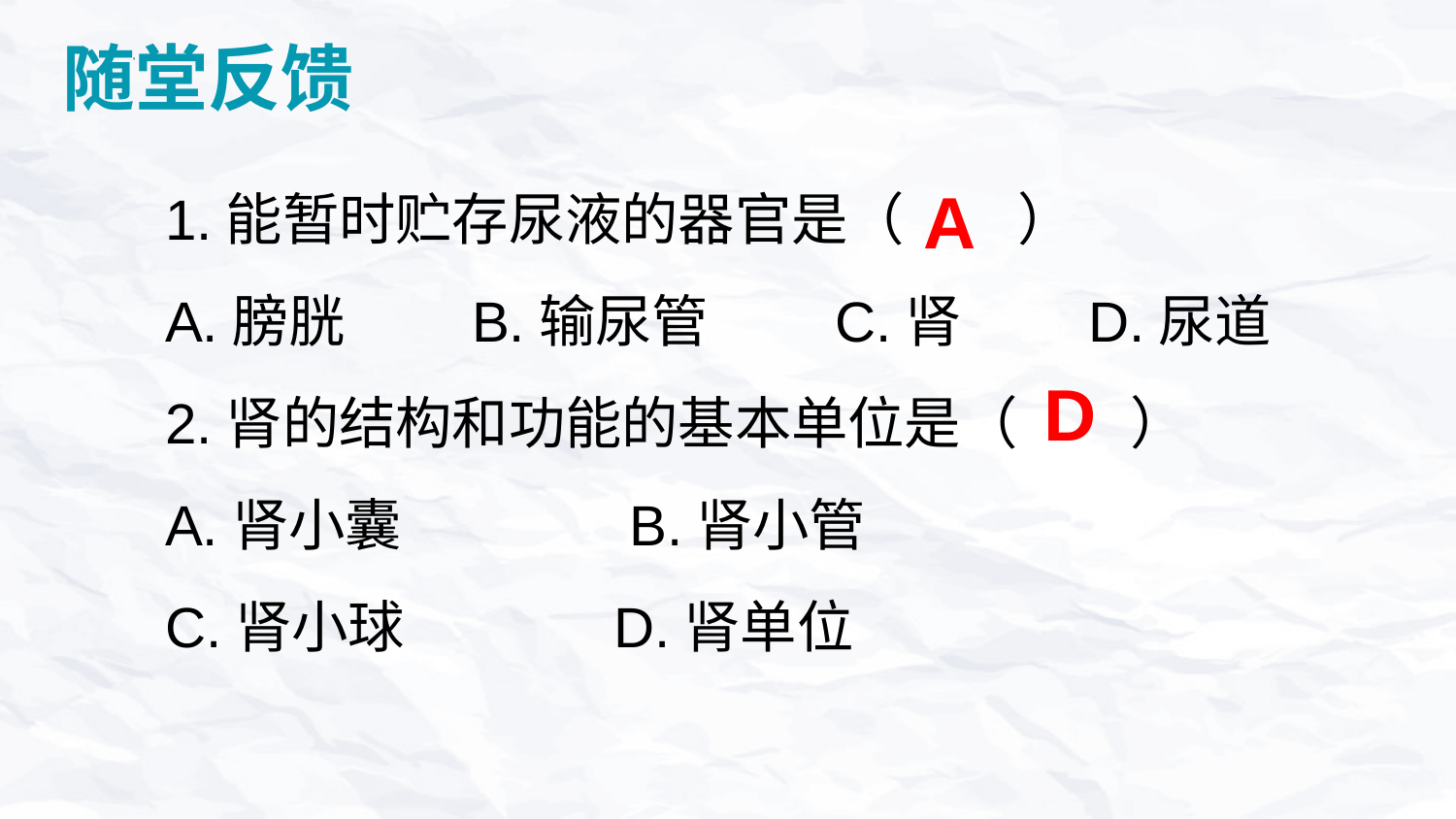

随堂反馈
A
1.能暂时贮存尿液的器官是（　　）
A.膀胱　　B.输尿管　　C.肾　　D.尿道
2.肾的结构和功能的基本单位是（　　）
A.肾小囊　　        B.肾小管
C.肾小球　           D.肾单位
D